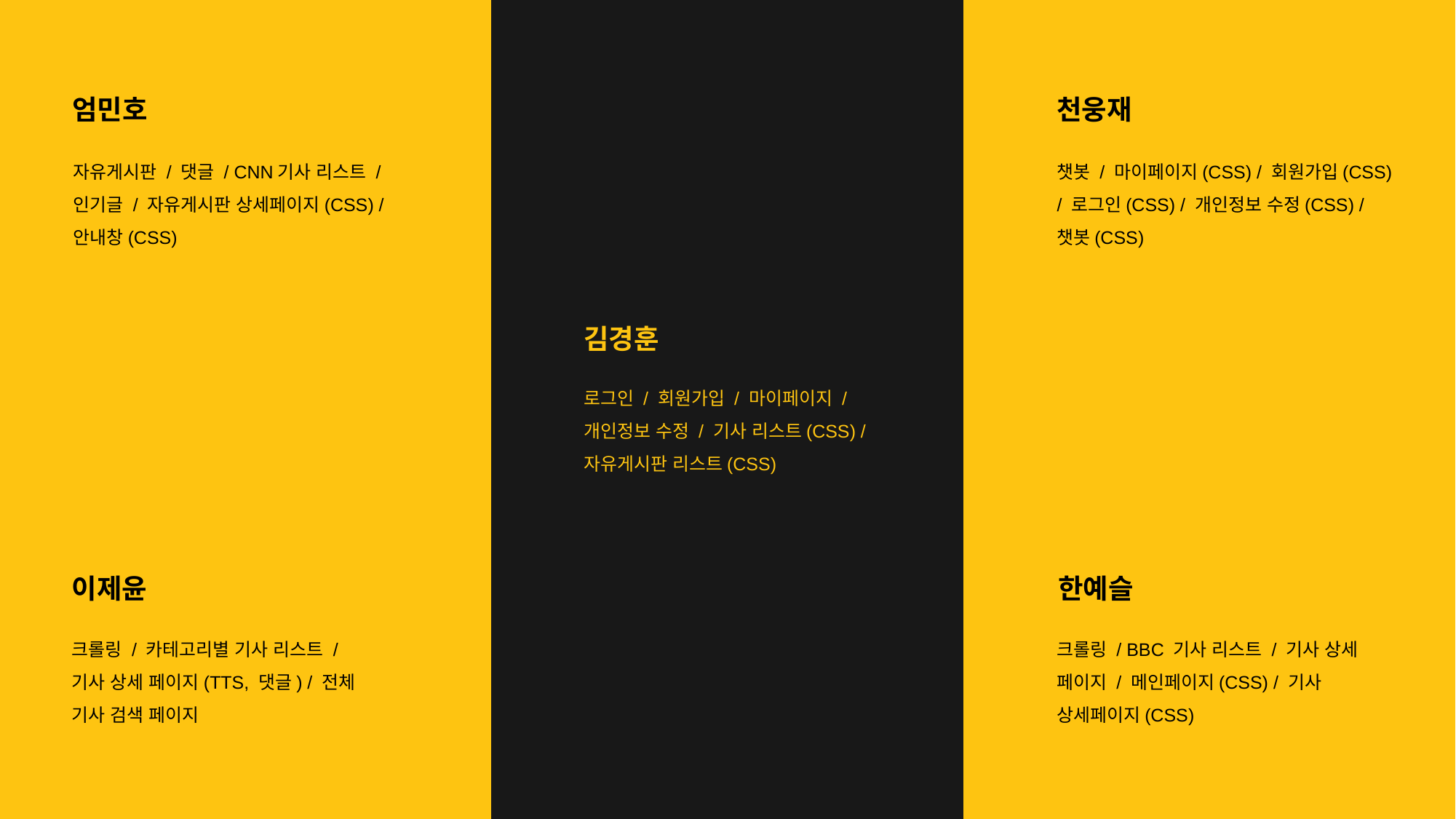

엄민호
천웅재
자유게시판 / 댓글 / CNN기사 리스트 / 인기글 / 자유게시판 상세페이지(CSS) / 안내창(CSS)
챗봇 / 마이페이지(CSS) / 회원가입(CSS) / 로그인(CSS) / 개인정보 수정(CSS) /챗봇(CSS)
김경훈

로그인 / 회원가입 / 마이페이지 / 개인정보 수정 / 기사 리스트(CSS) / 자유게시판 리스트(CSS)
이제윤
한예슬
크롤링 / 카테고리별 기사 리스트 / 기사 상세 페이지(TTS, 댓글) / 전체 기사 검색 페이지
크롤링 / BBC 기사 리스트 / 기사 상세 페이지 / 메인페이지(CSS) / 기사 상세페이지(CSS)